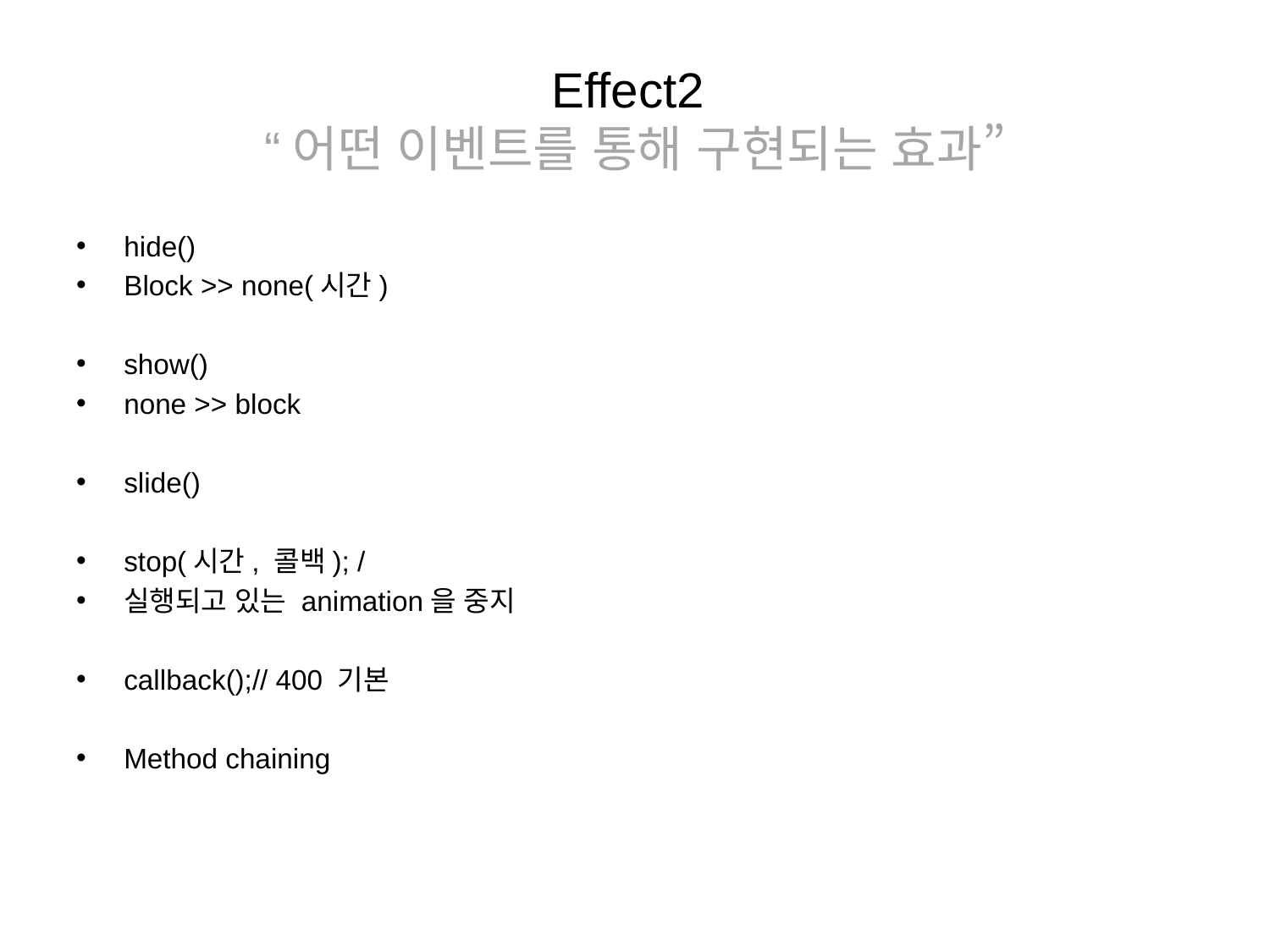

# Effect2 “어떤 이벤트를 통해 구현되는 효과”
hide()
Block >> none(시간)

show()
none >> block

slide()

stop(시간, 콜백); /
실행되고 있는 animation을 중지

callback();// 400 기본

Method chaining